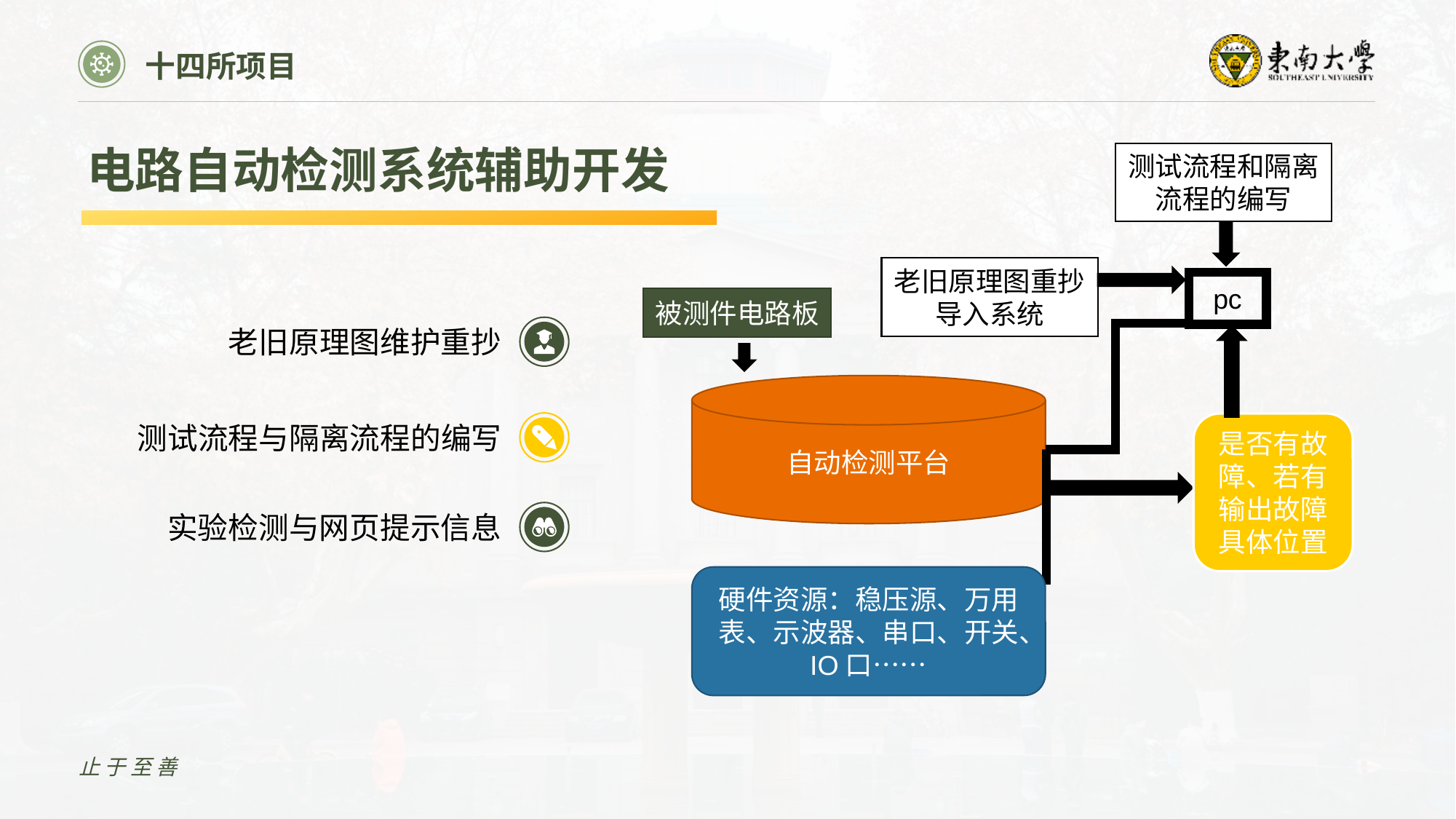

十四所项目
电路自动检测系统辅助开发
测试流程和隔离流程的编写

老旧原理图重抄导入系统
pc
被测件电路板

老旧原理图维护重抄

自动检测平台

是否有故障、若有输出故障具体位置
测试流程与隔离流程的编写

实验检测与网页提示信息
硬件资源：稳压源、万用表、示波器、串口、开关、IO口……
止于至善